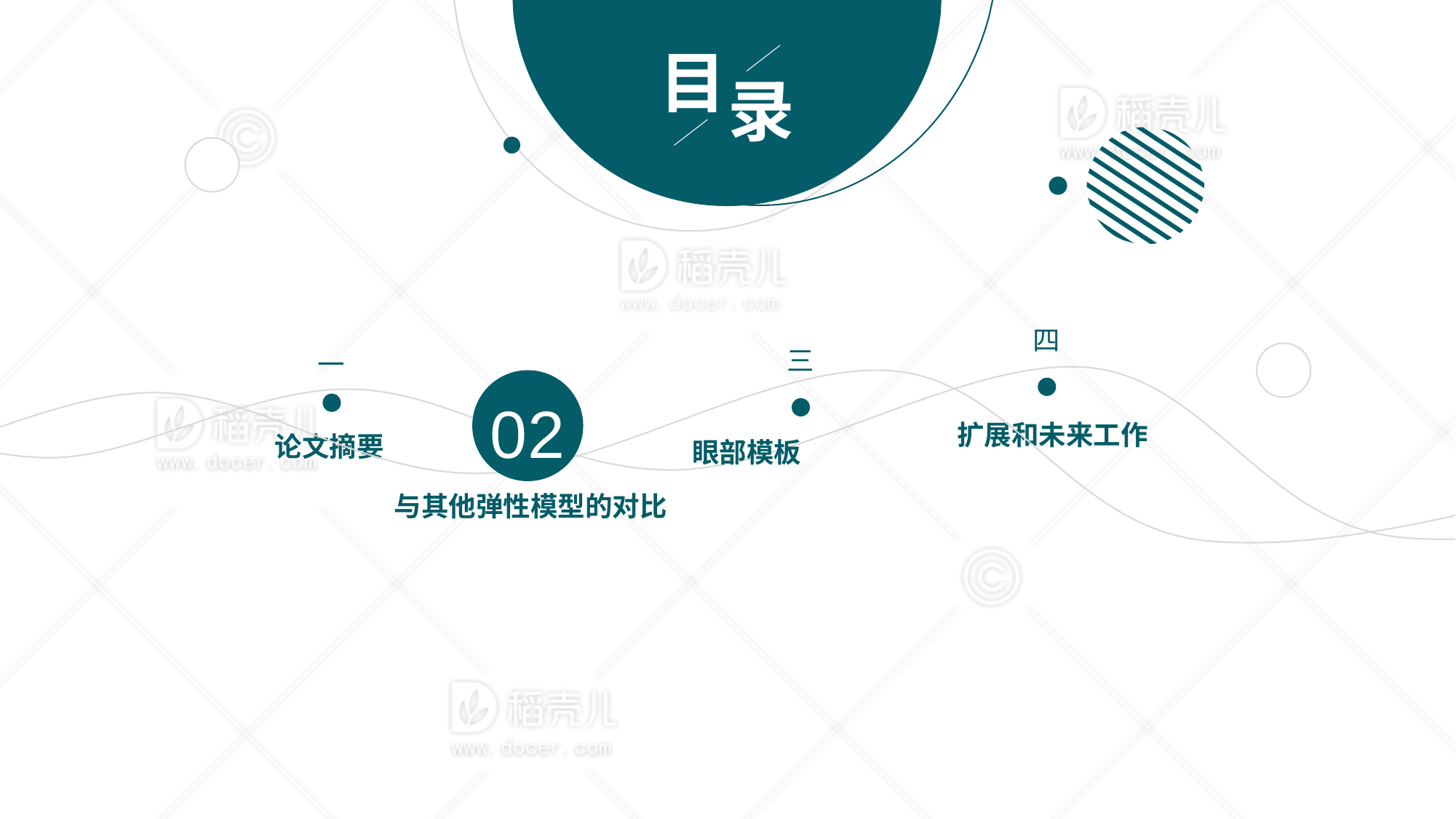

目
录

四
三
一

02

扩展和未来工作
论文摘要
眼部模板
与其他弹性模型的对比